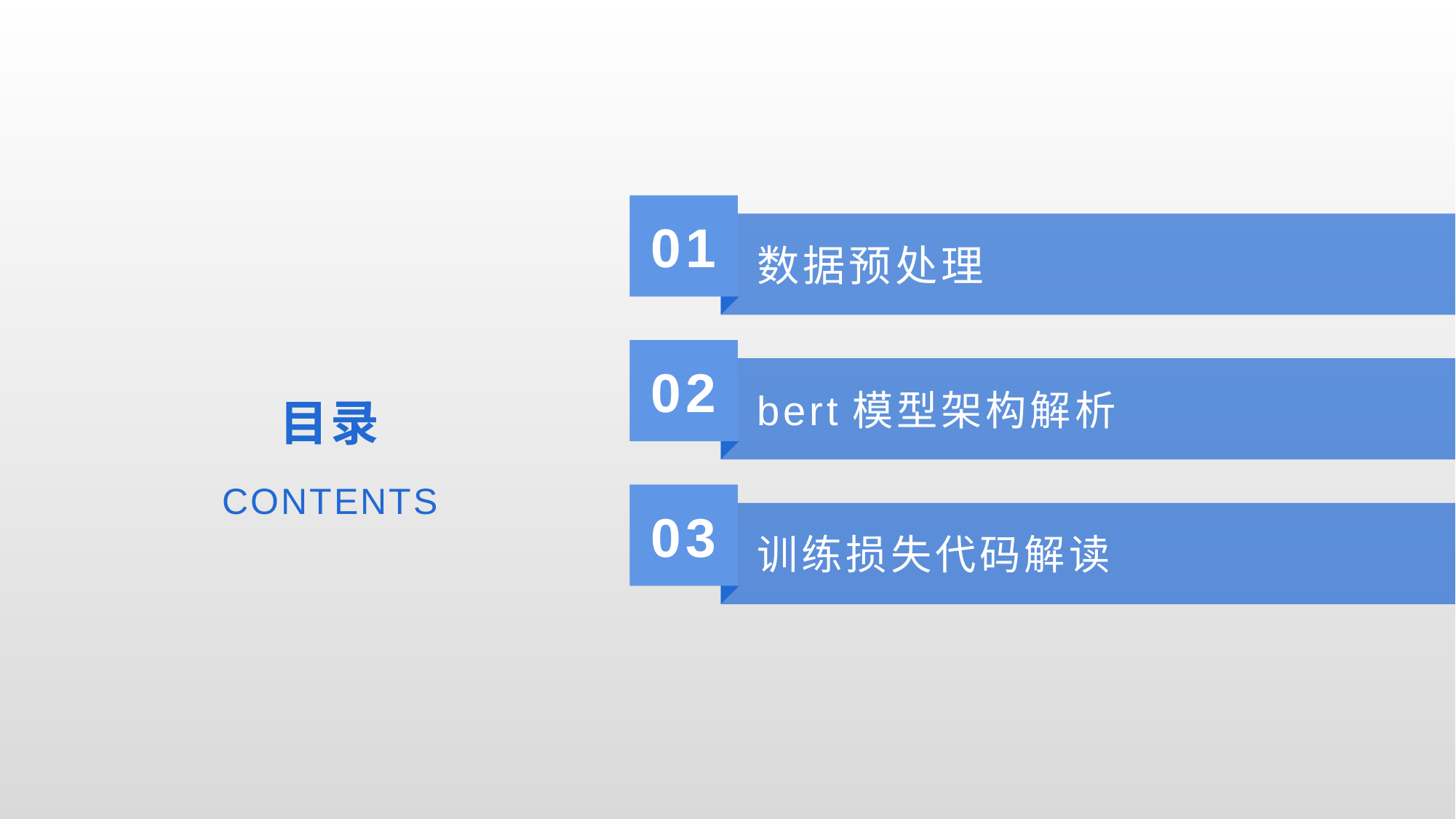

01

数据预处理
目录

02

bert模型架构解析

CONTENTS

03

训练损失代码解读